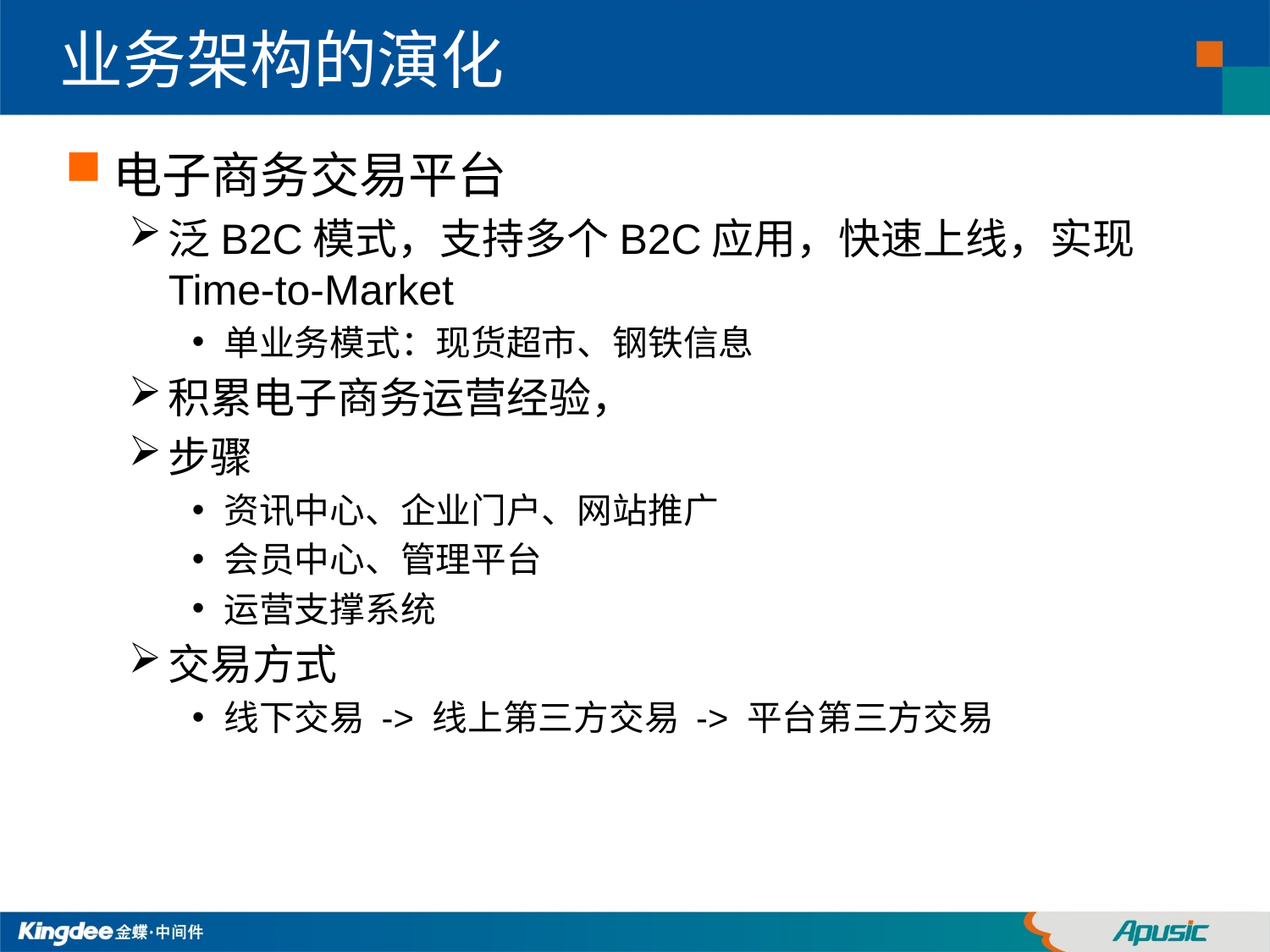

# 业务架构的演化
电子商务交易平台
泛B2C模式，支持多个B2C应用，快速上线，实现Time-to-Market
单业务模式：现货超市、钢铁信息
积累电子商务运营经验，
步骤
资讯中心、企业门户、网站推广
会员中心、管理平台
运营支撑系统
交易方式
线下交易 -> 线上第三方交易 -> 平台第三方交易